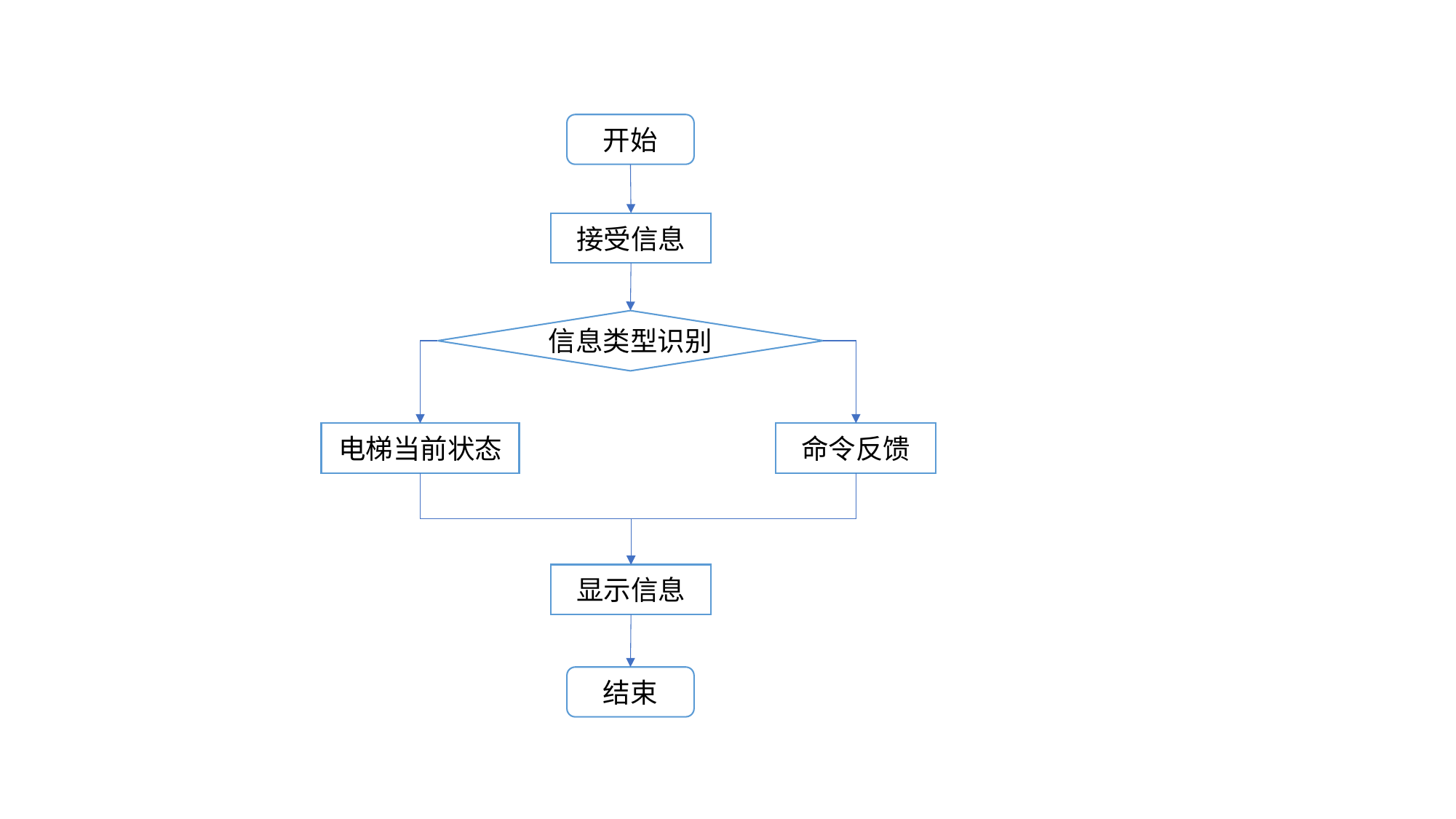

开始
接受信息
信息类型识别
电梯当前状态
命令反馈
显示信息
结束